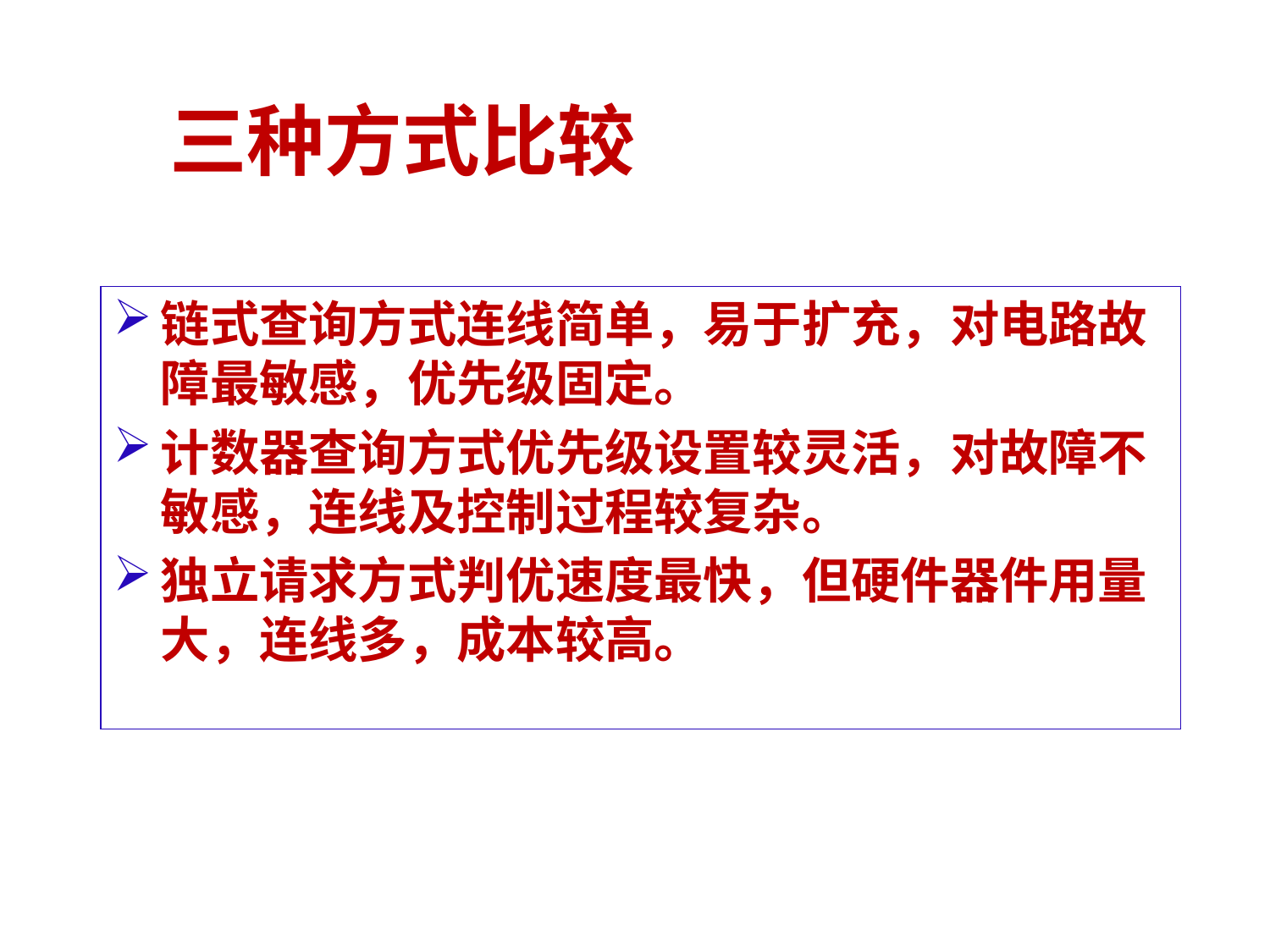

# 三种方式比较
链式查询方式连线简单，易于扩充，对电路故障最敏感，优先级固定。
计数器查询方式优先级设置较灵活，对故障不敏感，连线及控制过程较复杂。
独立请求方式判优速度最快，但硬件器件用量大，连线多，成本较高。